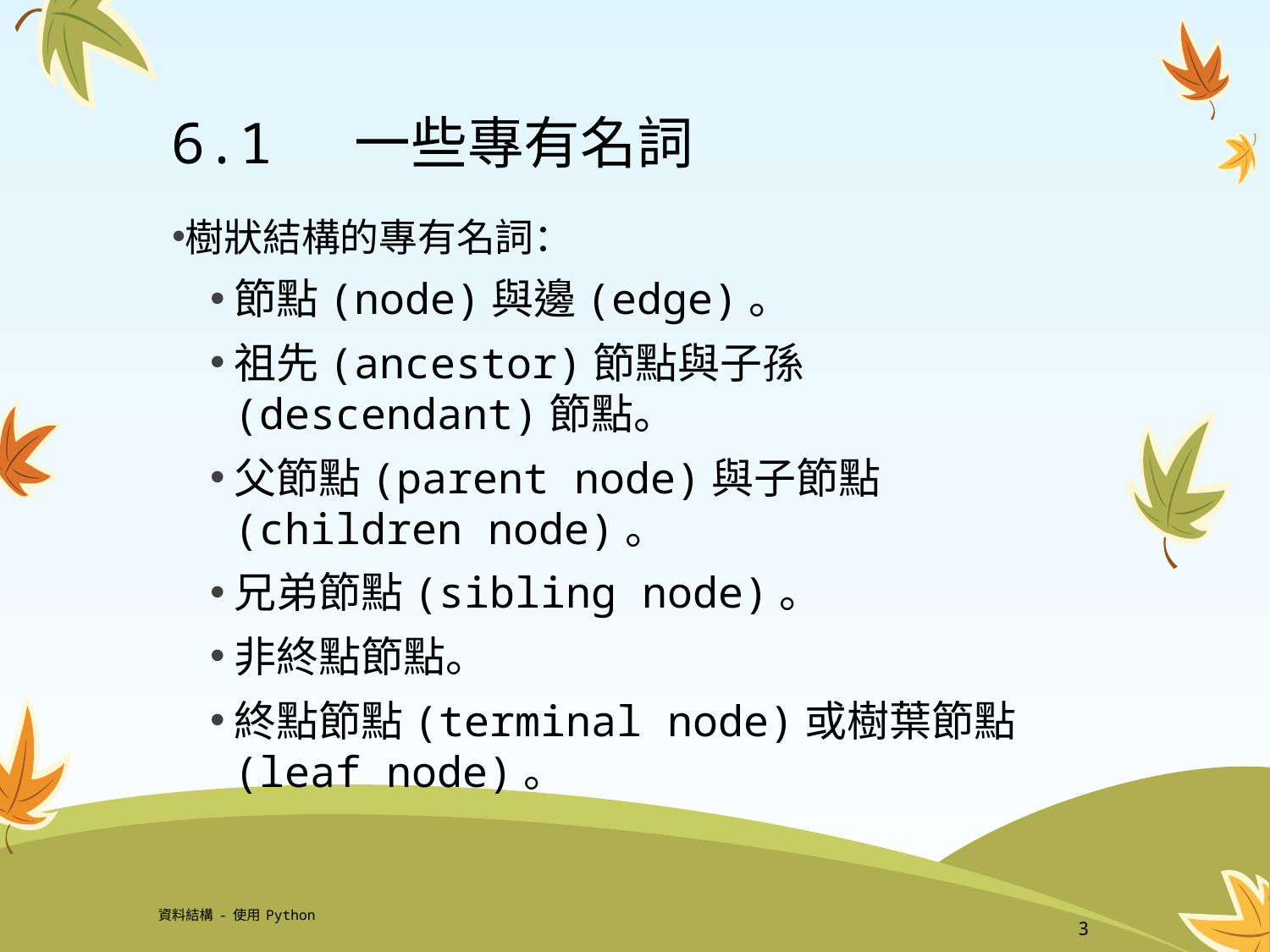

# 6.1  一些專有名詞
樹狀結構的專有名詞：
節點(node)與邊(edge)。
祖先(ancestor)節點與子孫(descendant)節點。
父節點(parent node)與子節點(children node)。
兄弟節點(sibling node)。
非終點節點。
終點節點(terminal node)或樹葉節點(leaf node)。

資料結構-使用Python
3